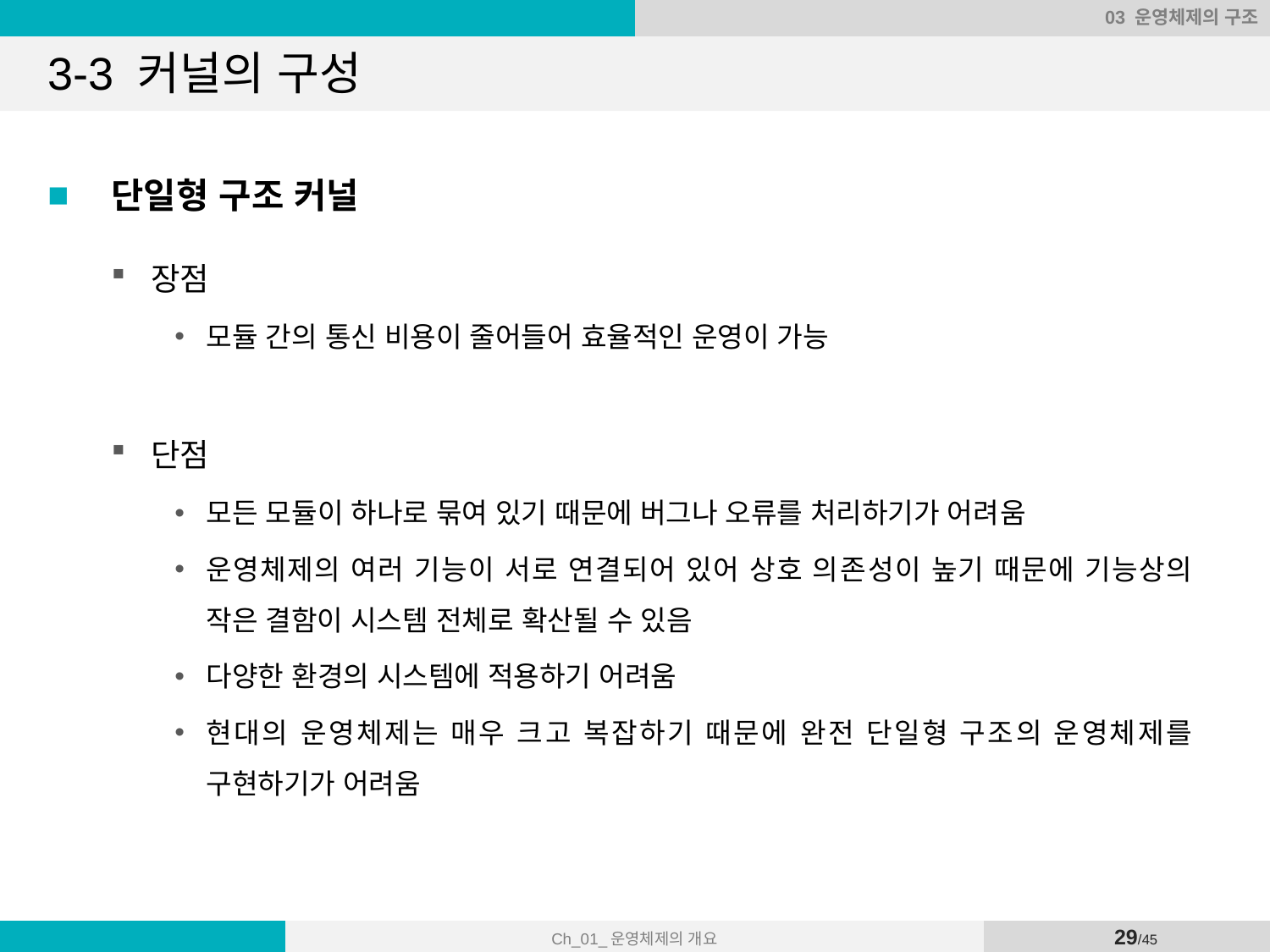

03 운영체제의 구조
# 3-3 커널의 구성
단일형 구조 커널

장점
모듈 간의 통신 비용이 줄어들어 효율적인 운영이 가능

단점
모든 모듈이 하나로 묶여 있기 때문에 버그나 오류를 처리하기가 어려움
운영체제의 여러 기능이 서로 연결되어 있어 상호 의존성이 높기 때문에 기능상의 작은 결함이 시스템 전체로 확산될 수 있음
다양한 환경의 시스템에 적용하기 어려움
현대의 운영체제는 매우 크고 복잡하기 때문에 완전 단일형 구조의 운영체제를 구현하기가 어려움